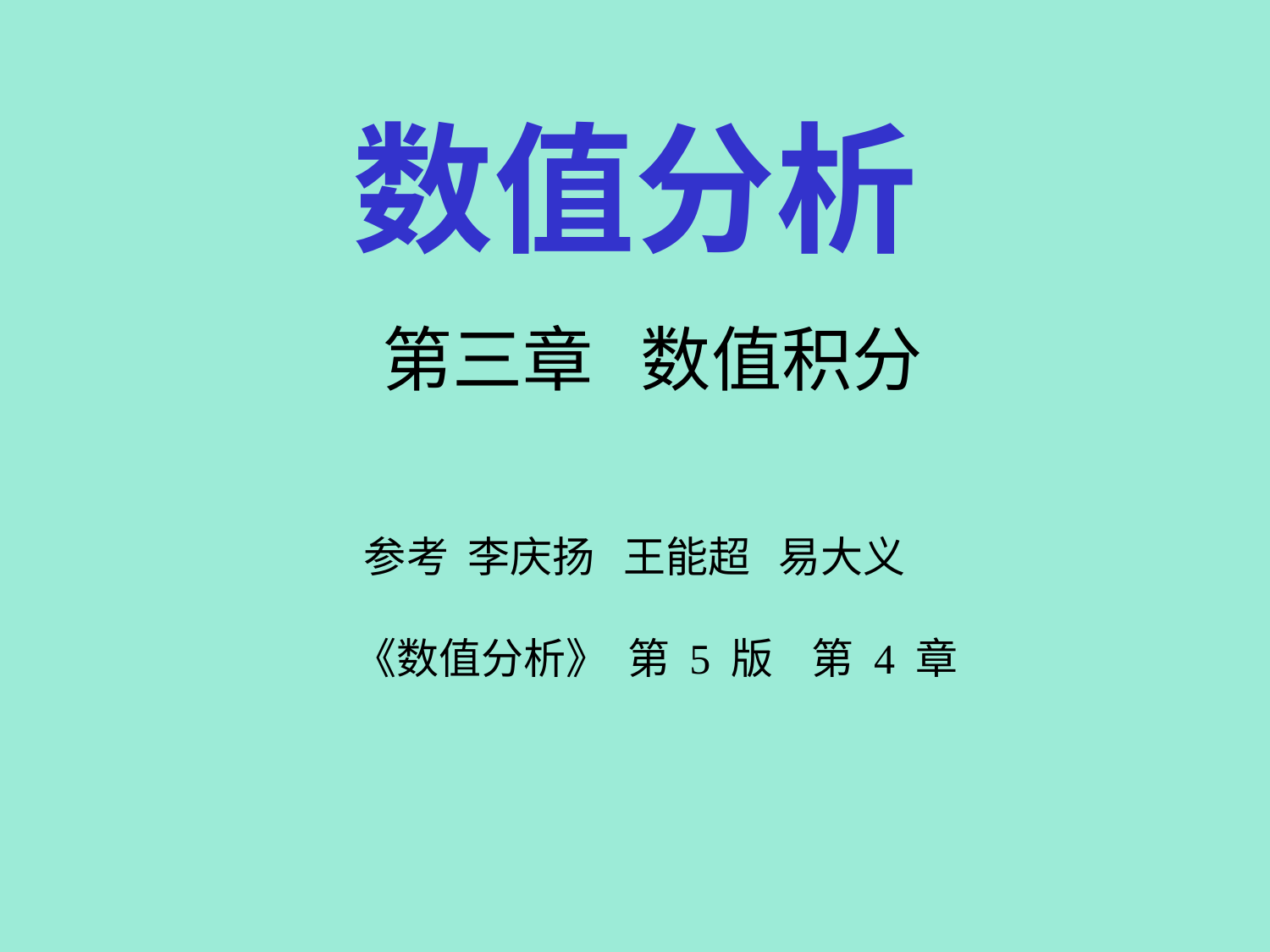

# 数值分析
 第三章   数值积分

     参考  李庆扬   王能超   易大义

    《数值分析》  第 5 版    第 4 章